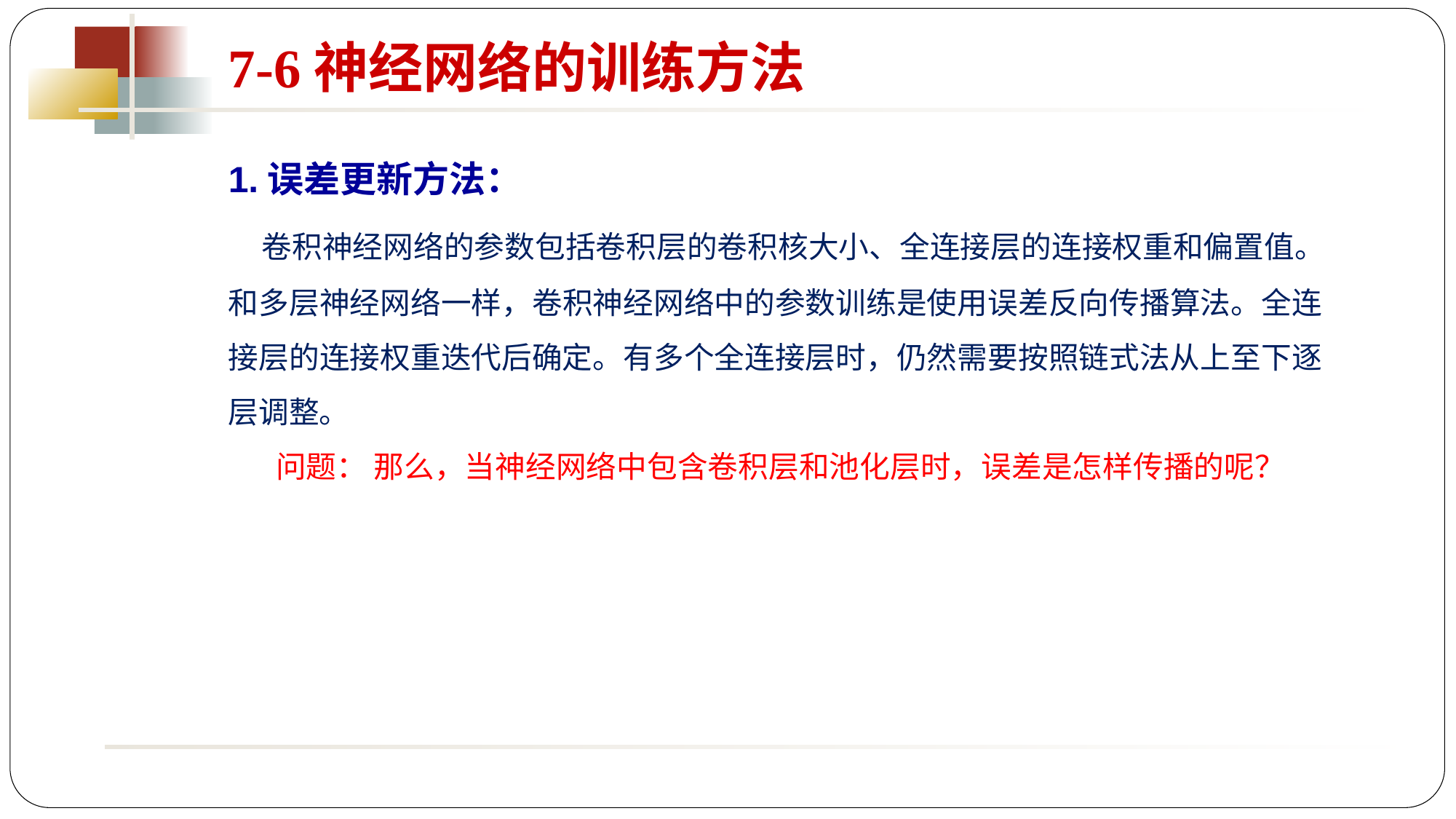

7-6神经网络的训练方法

1.误差更新方法：
   卷积神经网络的参数包括卷积层的卷积核大小、全连接层的连接权重和偏置值。和多层神经网络一样，卷积神经网络中的参数训练是使用误差反向传播算法。全连接层的连接权重迭代后确定。有多个全连接层时，仍然需要按照链式法从上至下逐层调整。
      问题： 那么，当神经网络中包含卷积层和池化层时，误差是怎样传播的呢？